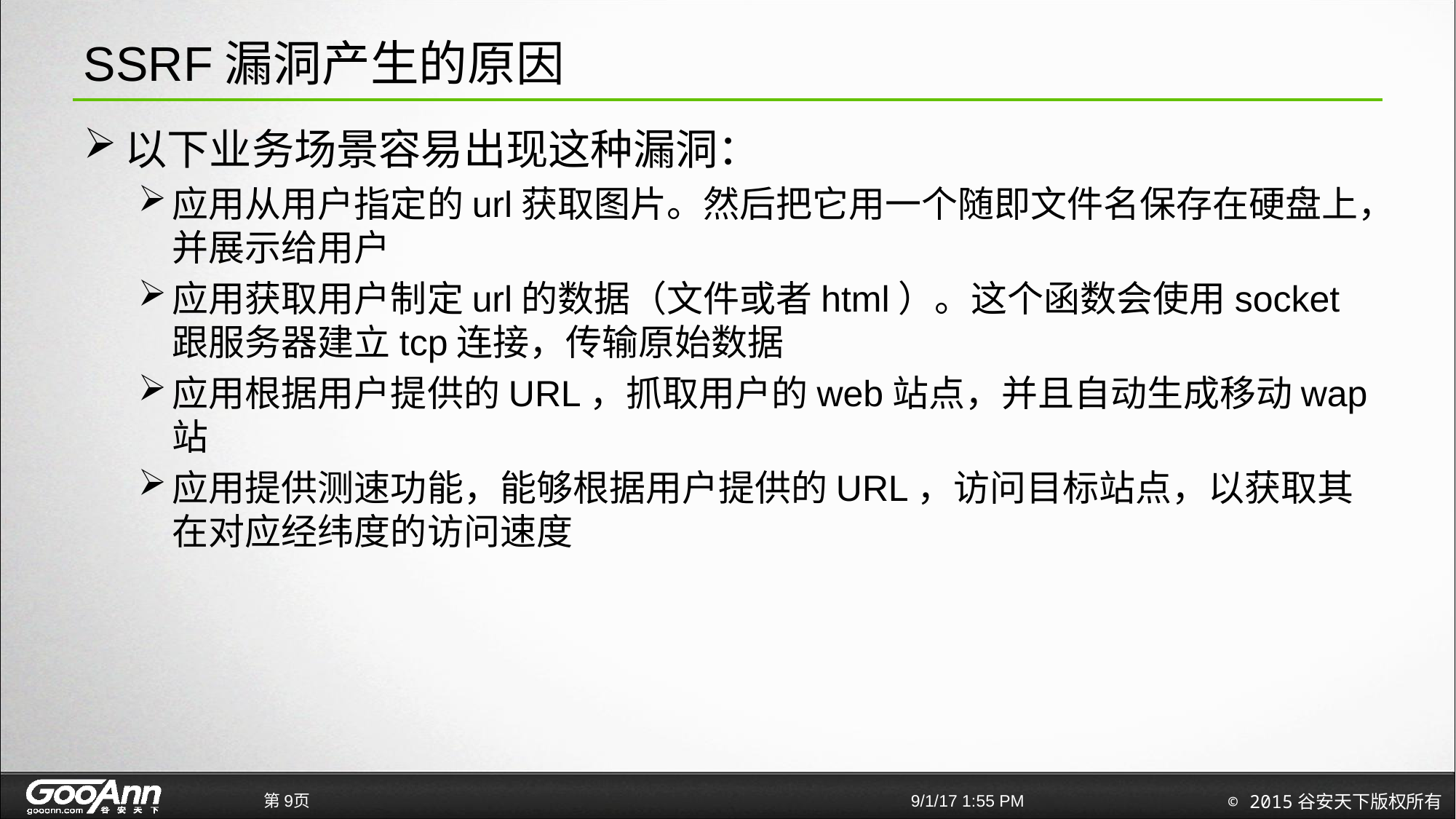

# SSRF漏洞产生的原因
以下业务场景容易出现这种漏洞：
应用从用户指定的url获取图片。然后把它用一个随即文件名保存在硬盘上，并展示给用户
应用获取用户制定url的数据（文件或者html）。这个函数会使用socket跟服务器建立tcp连接，传输原始数据
应用根据用户提供的URL，抓取用户的web站点，并且自动生成移动wap站
应用提供测速功能，能够根据用户提供的URL，访问目标站点，以获取其在对应经纬度的访问速度